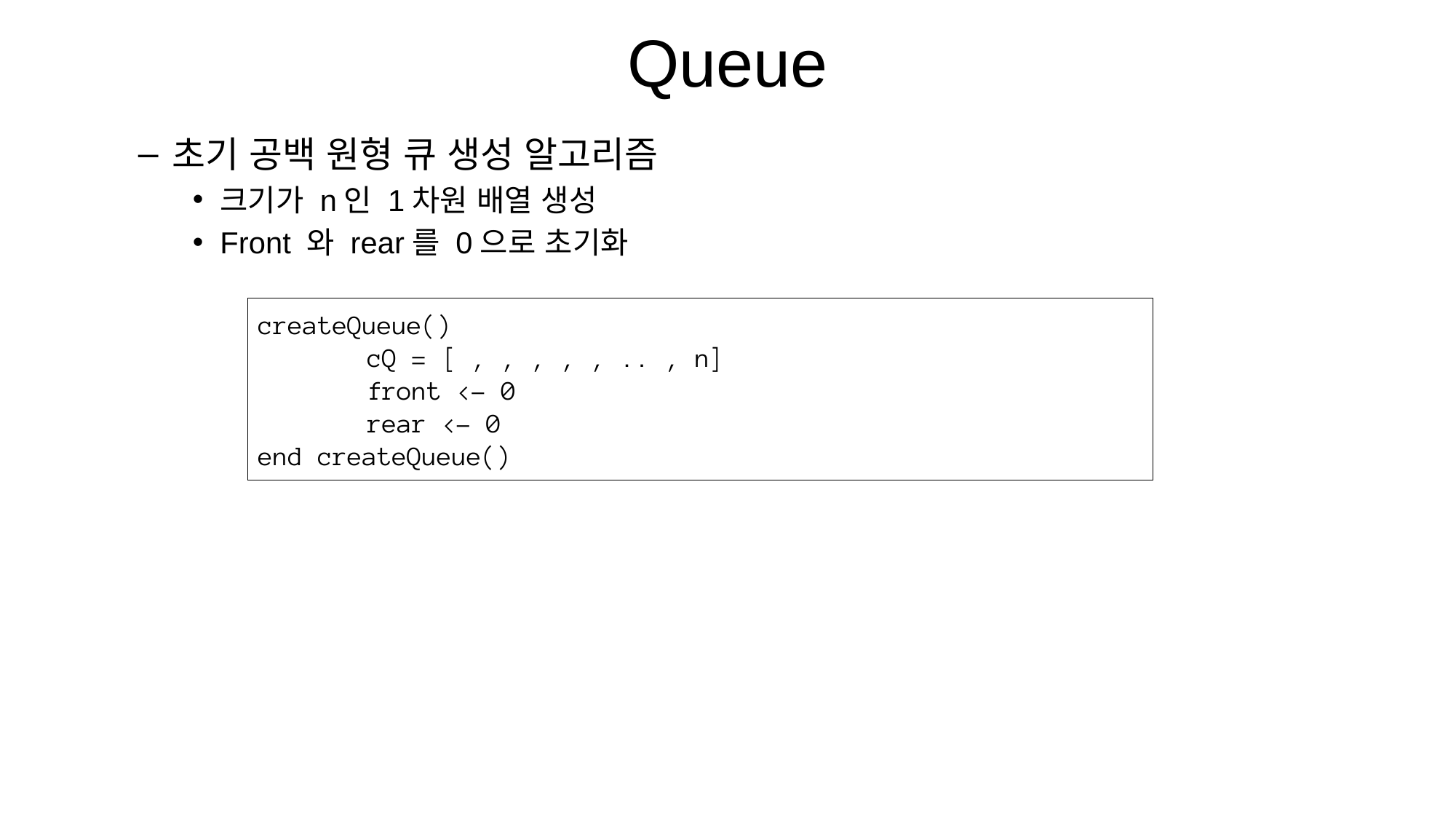

# Queue
초기 공백 원형 큐 생성 알고리즘
크기가 n인 1차원 배열 생성
Front 와 rear를 0으로 초기화

createQueue()
	cQ = [ , , , , , .. , n]
	front <- 0
	rear <- 0
end createQueue()